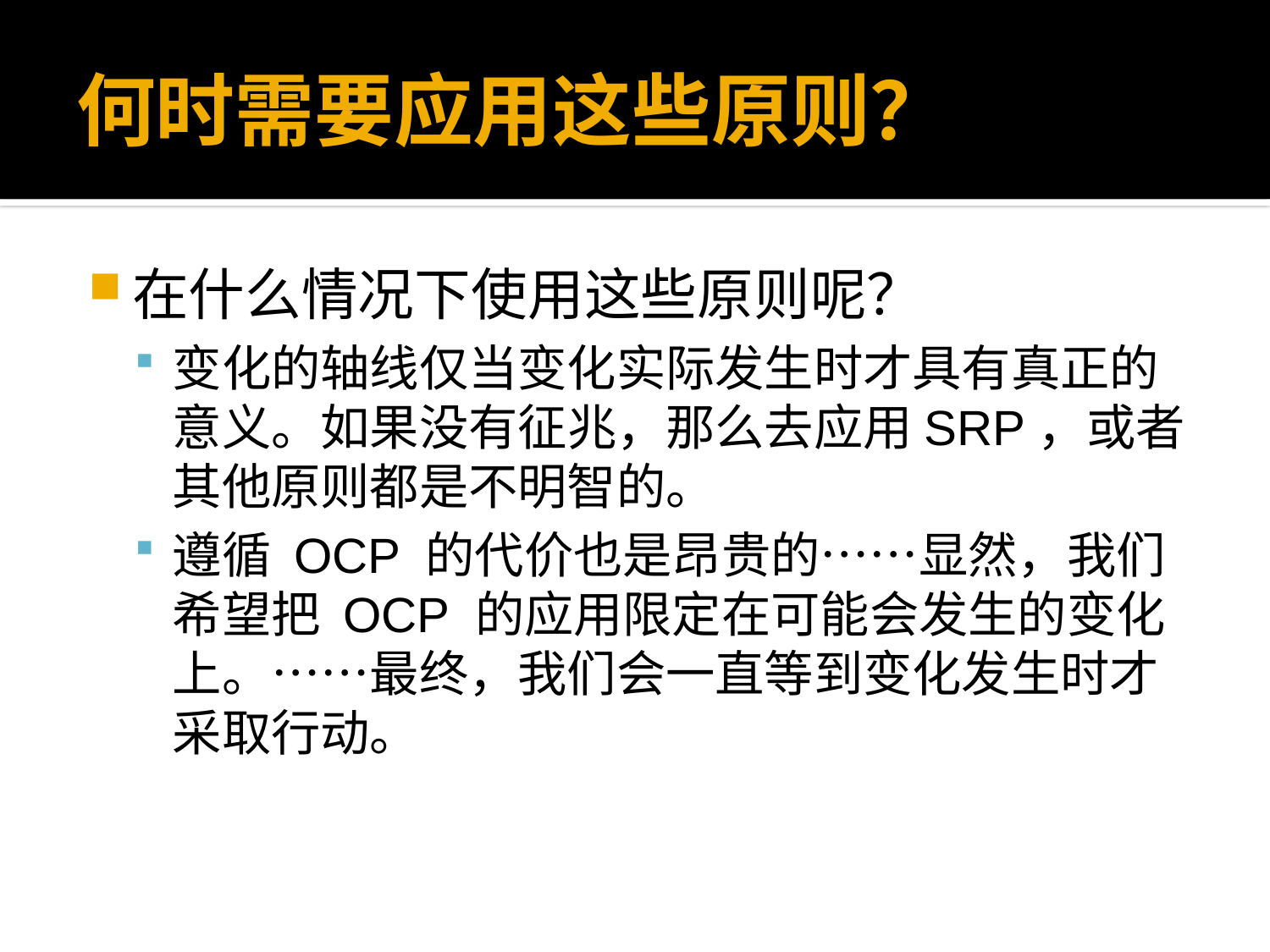

# 何时需要应用这些原则？
在什么情况下使用这些原则呢？
变化的轴线仅当变化实际发生时才具有真正的意义。如果没有征兆，那么去应用SRP，或者其他原则都是不明智的。
遵循 OCP 的代价也是昂贵的……显然，我们希望把 OCP 的应用限定在可能会发生的变化上。……最终，我们会一直等到变化发生时才采取行动。